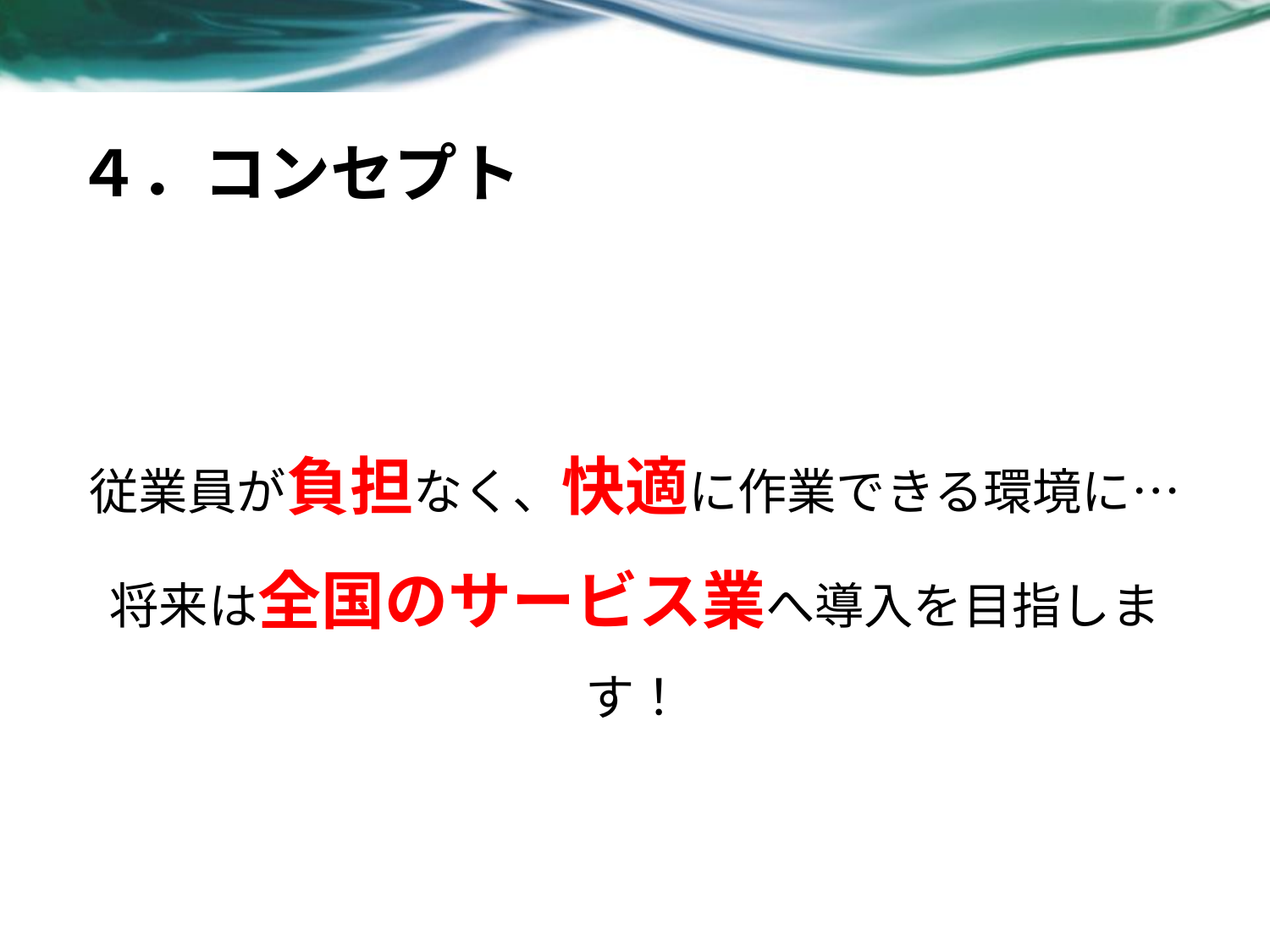

# ４．コンセプト

従業員が負担なく、快適に作業できる環境に…
将来は全国のサービス業へ導入を目指します！